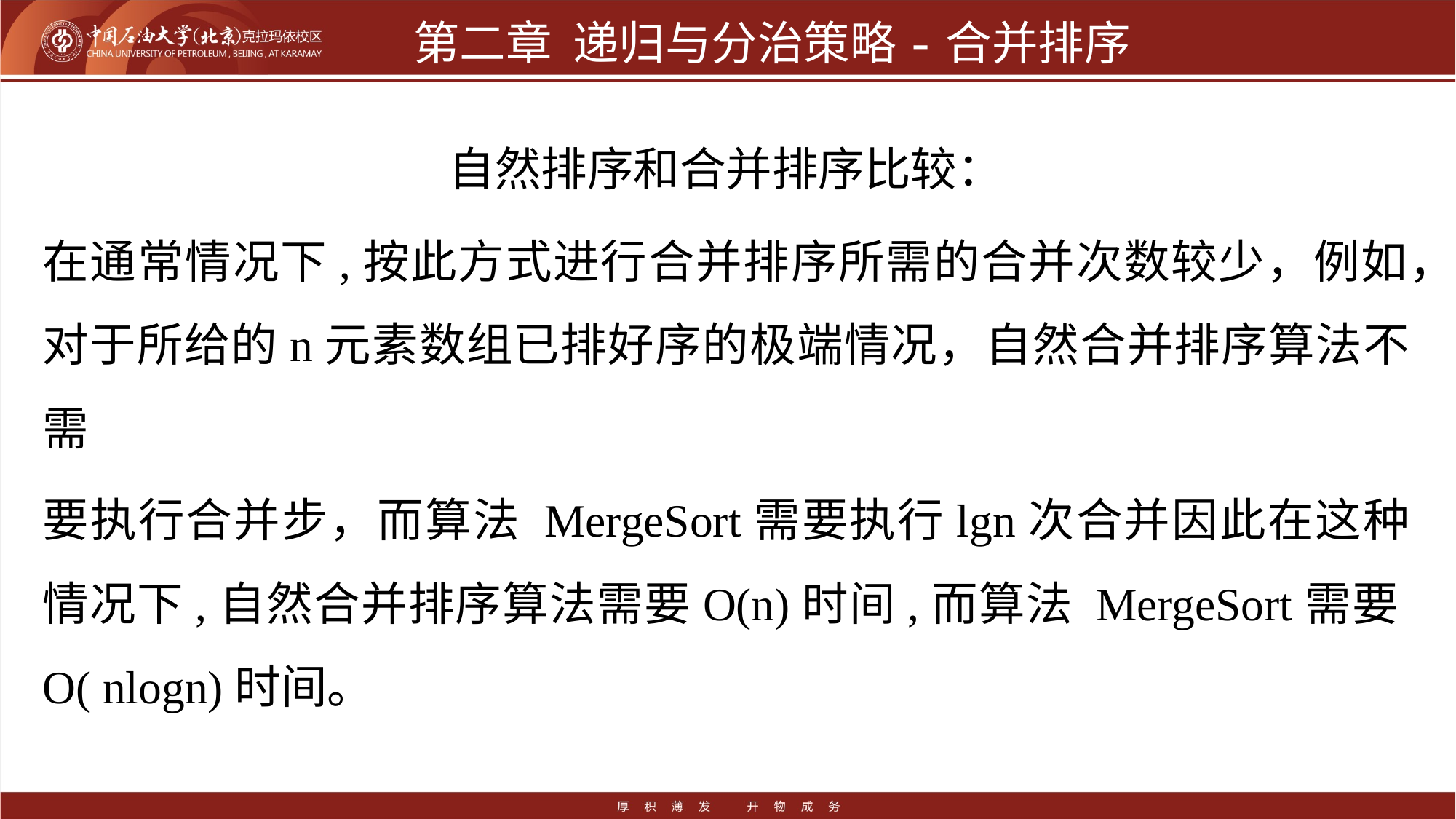

# 第二章  递归与分治策略-合并排序
自然排序和合并排序比较：
在通常情况下,按此方式进行合并排序所需的合并次数较少，例如，对于所给的n元素数组已排好序的极端情况，自然合并排序算法不需
要执行合并步，而算法 MergeSort需要执行lgn次合并因此在这种情况下,自然合并排序算法需要O(n)时间,而算法 MergeSort需要O( nlogn)时间。